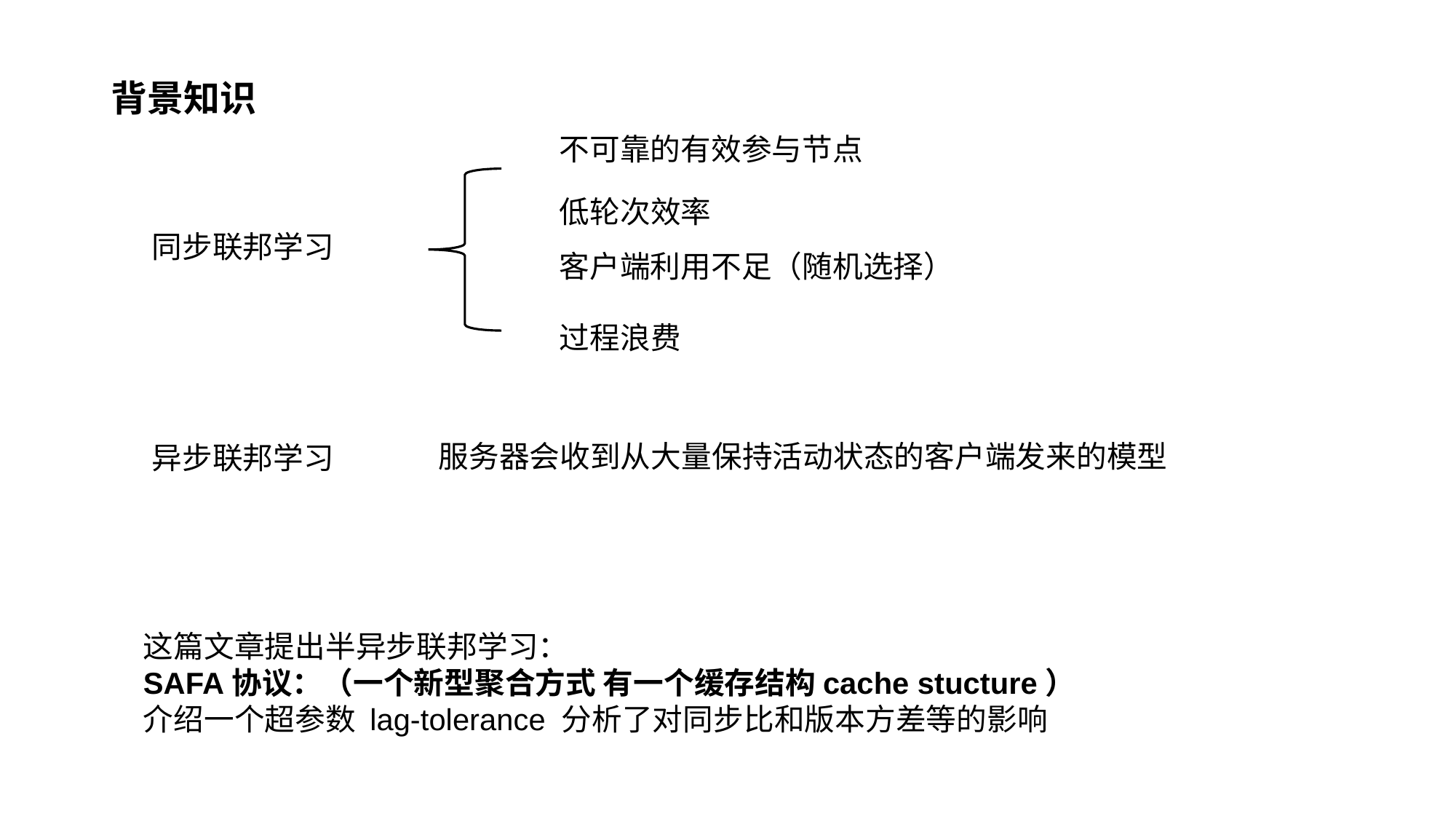

背景知识
不可靠的有效参与节点

低轮次效率
同步联邦学习
客户端利用不足（随机选择）
过程浪费
服务器会收到从大量保持活动状态的客户端发来的模型
异步联邦学习
这篇文章提出半异步联邦学习：
SAFA协议：（一个新型聚合方式 有一个缓存结构cache stucture）
介绍一个超参数 lag-tolerance 分析了对同步比和版本方差等的影响